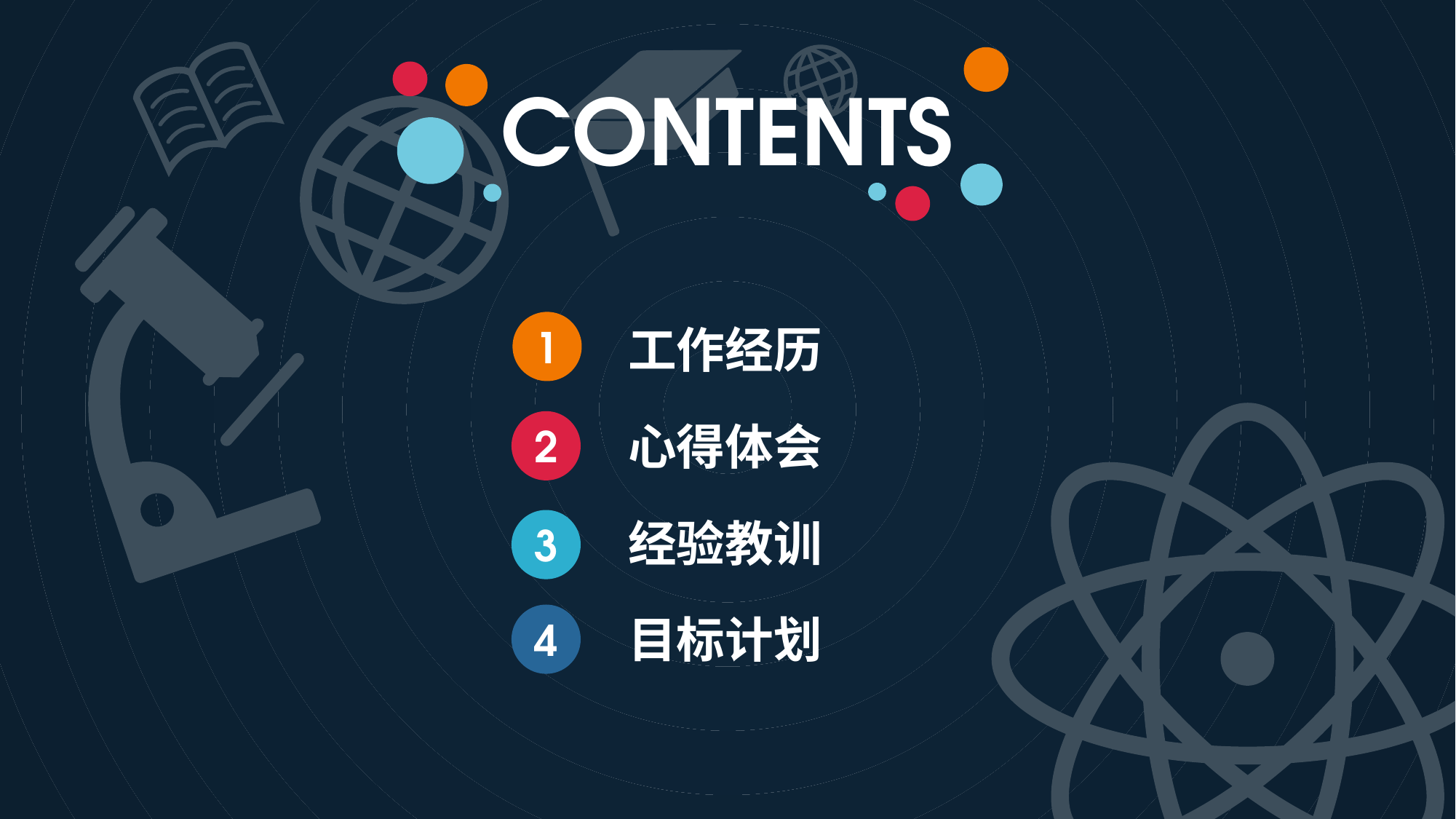

CONTENTS

1
工作经历
心得体会
2
经验教训
3
目标计划
4